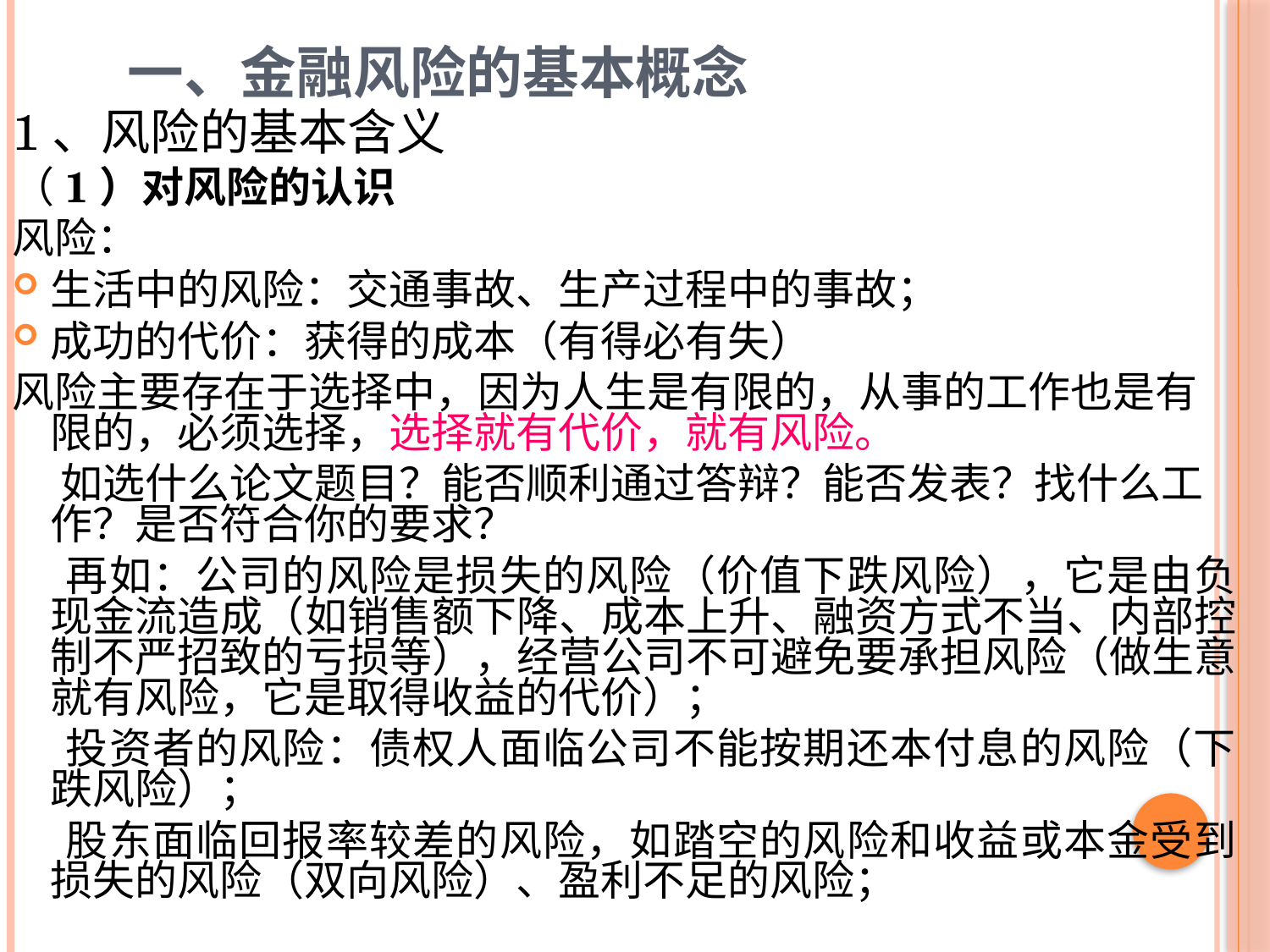

# 一、金融风险的基本概念
1、风险的基本含义
（1）对风险的认识
风险：
生活中的风险：交通事故、生产过程中的事故；
成功的代价：获得的成本（有得必有失）
风险主要存在于选择中，因为人生是有限的，从事的工作也是有限的，必须选择，选择就有代价，就有风险。
    如选什么论文题目？能否顺利通过答辩？能否发表？找什么工作？是否符合你的要求？
    再如：公司的风险是损失的风险（价值下跌风险），它是由负现金流造成（如销售额下降、成本上升、融资方式不当、内部控制不严招致的亏损等），经营公司不可避免要承担风险（做生意就有风险，它是取得收益的代价）；
    投资者的风险：债权人面临公司不能按期还本付息的风险（下跌风险）；
    股东面临回报率较差的风险，如踏空的风险和收益或本金受到损失的风险（双向风险）、盈利不足的风险；